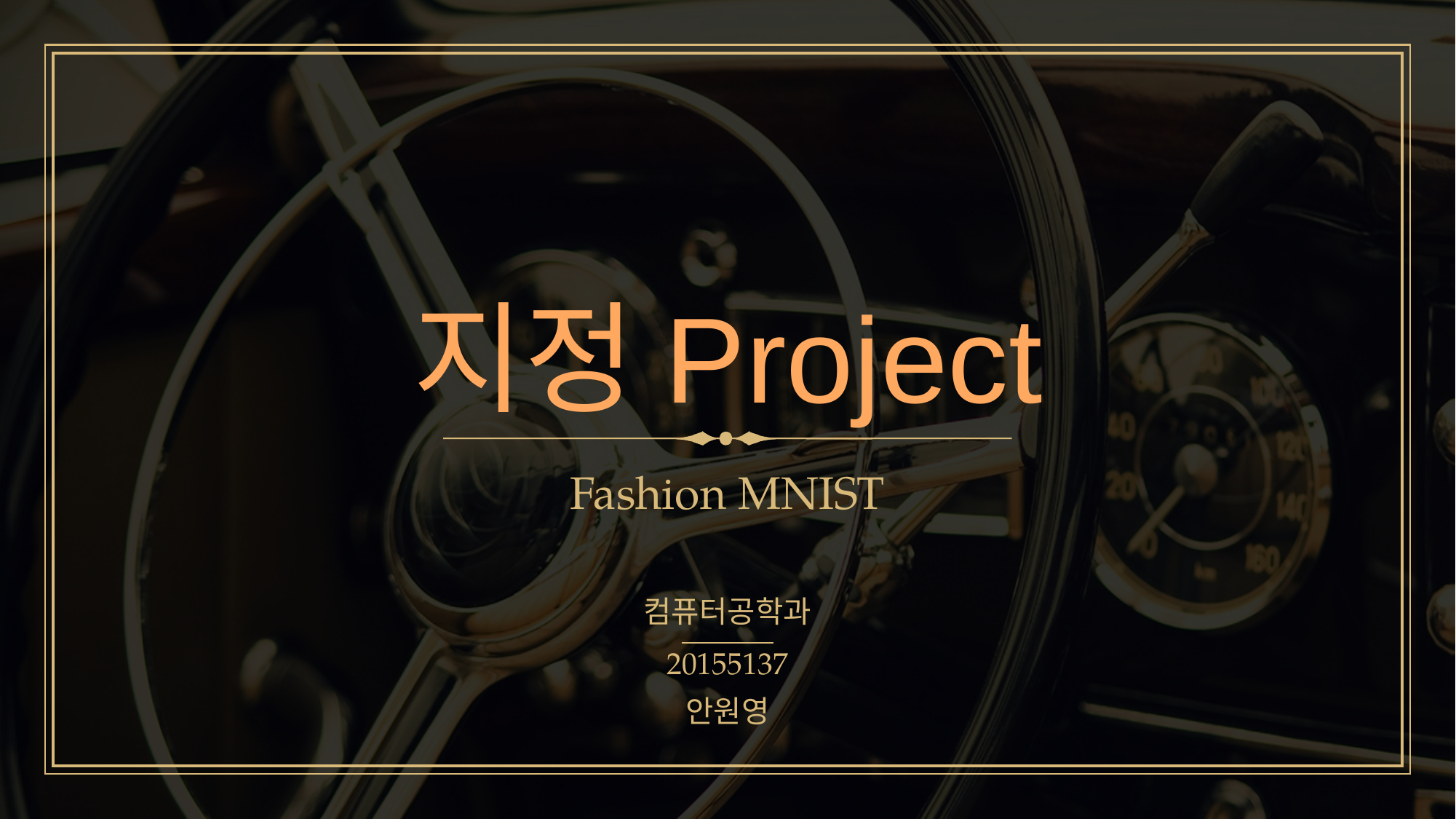

# 지정Project
Fashion MNIST
컴퓨터공학과

20155137
안원영